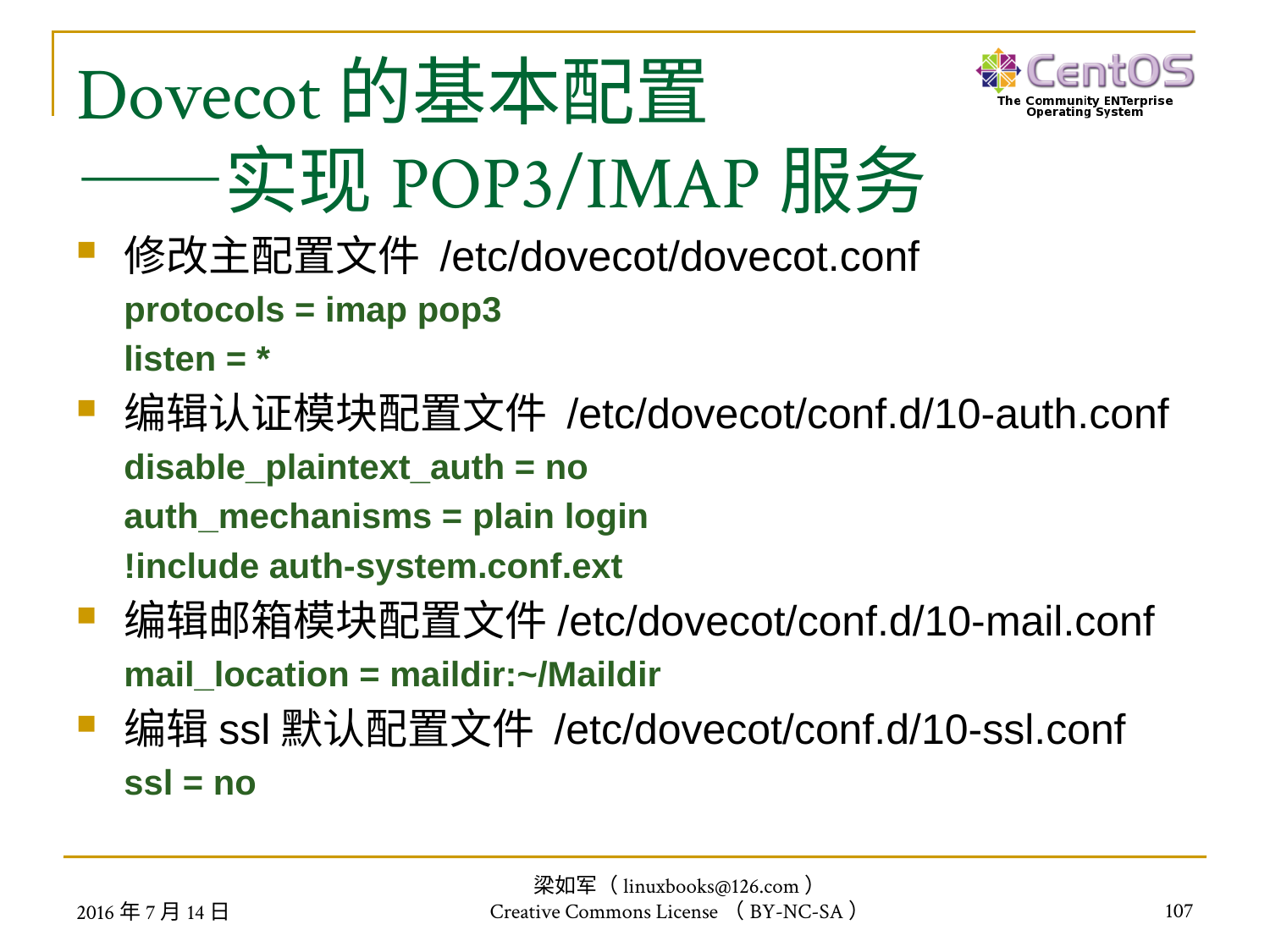

# Dovecot的基本配置 ——实现POP3/IMAP服务
修改主配置文件 /etc/dovecot/dovecot.conf
protocols = imap pop3
listen = *
编辑认证模块配置文件 /etc/dovecot/conf.d/10-auth.conf
disable_plaintext_auth = no
auth_mechanisms = plain login
!include auth-system.conf.ext
编辑邮箱模块配置文件/etc/dovecot/conf.d/10-mail.conf
mail_location = maildir:~/Maildir
编辑ssl默认配置文件 /etc/dovecot/conf.d/10-ssl.conf
ssl = no
梁如军（linuxbooks@126.com）
Creative Commons License（BY-NC-SA）
2016年7月14日
107